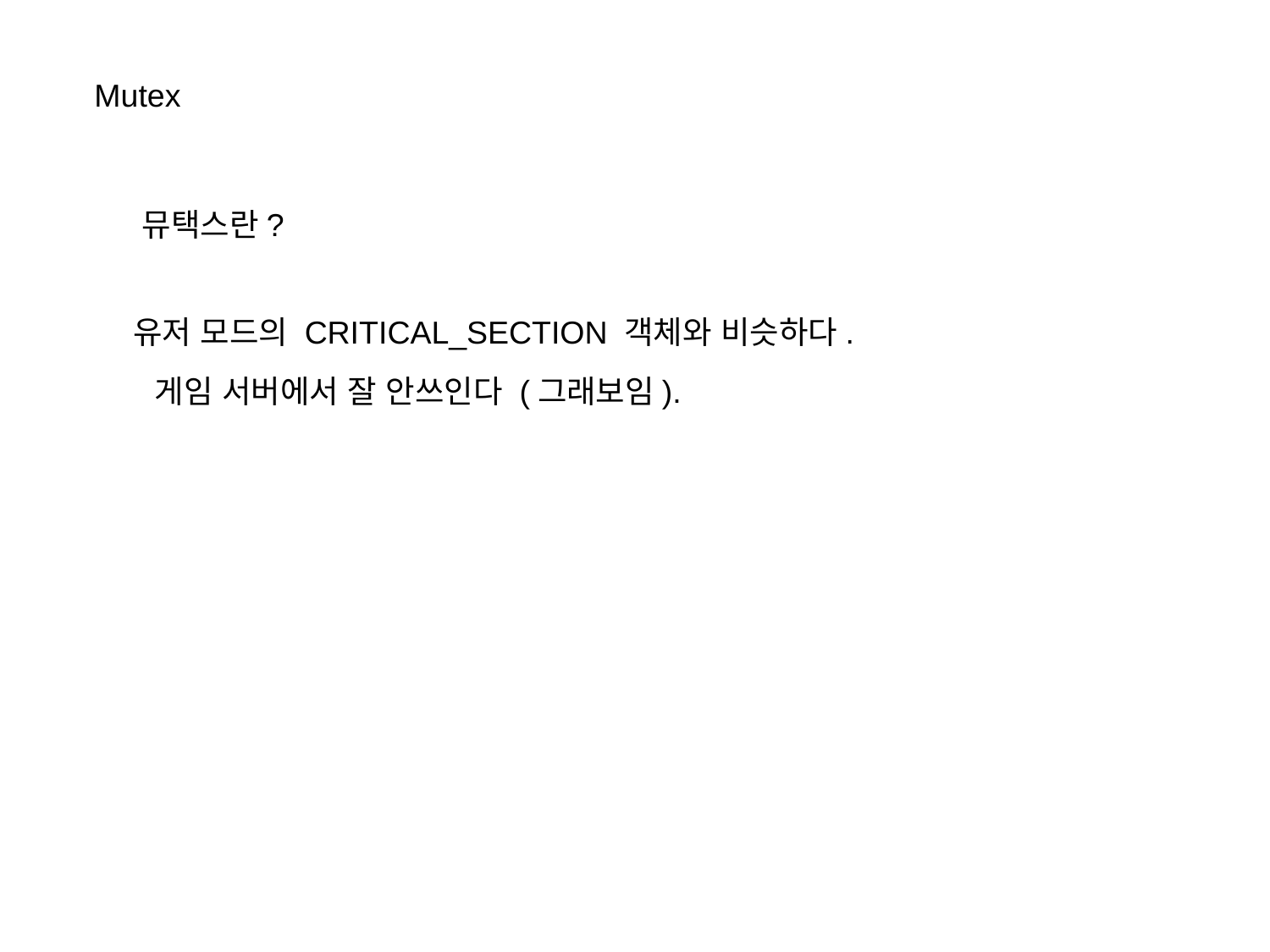

Mutex
뮤택스란?
유저 모드의 CRITICAL_SECTION 객체와 비슷하다.
게임 서버에서 잘 안쓰인다 (그래보임).